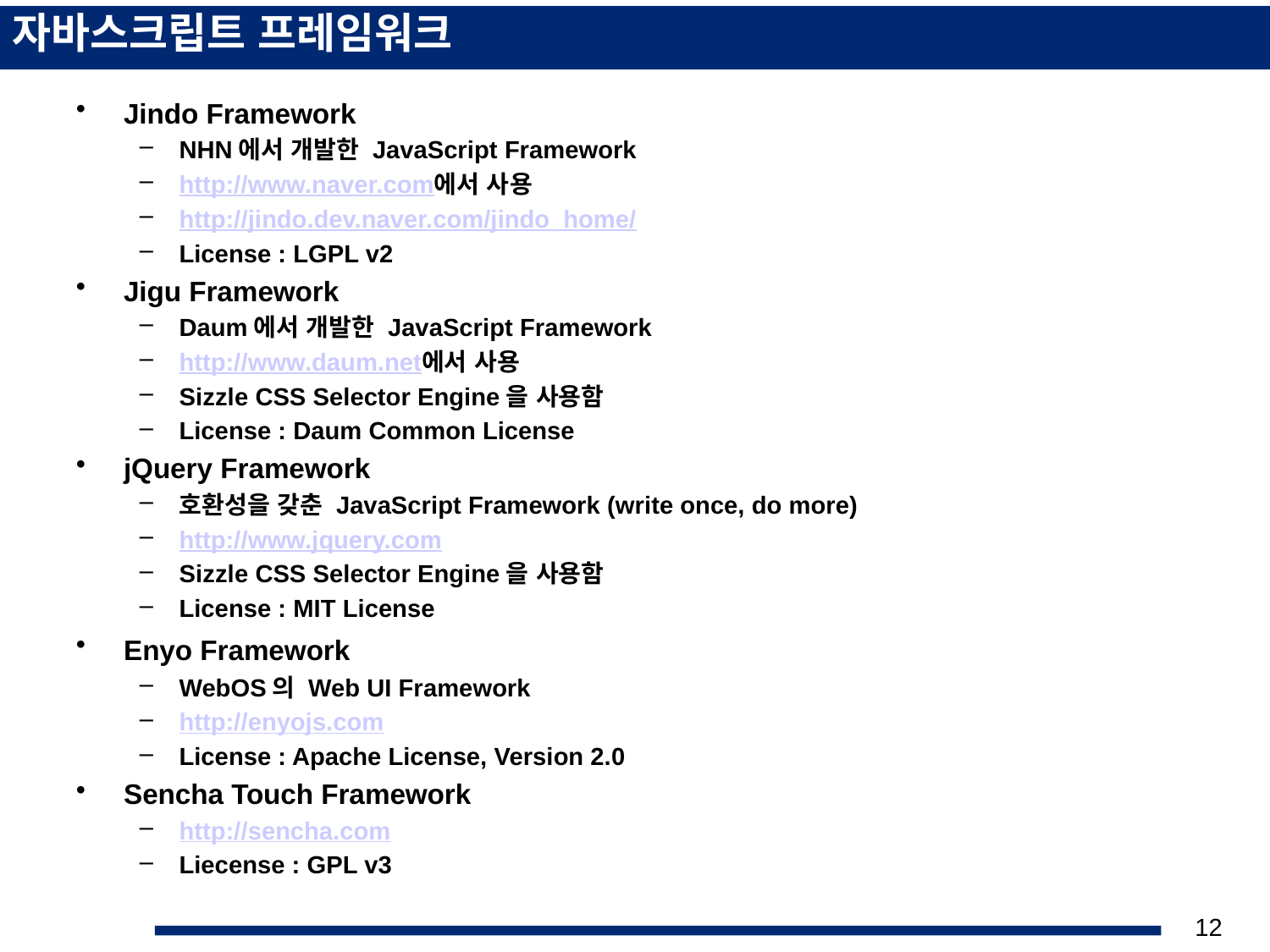

자바스크립트 프레임워크
Jindo Framework
NHN에서 개발한 JavaScript Framework
http://www.naver.com에서 사용
http://jindo.dev.naver.com/jindo_home/
License : LGPL v2
Jigu Framework
Daum에서 개발한 JavaScript Framework
http://www.daum.net에서 사용
Sizzle CSS Selector Engine을 사용함
License : Daum Common License
jQuery Framework
호환성을 갖춘 JavaScript Framework (write once, do more)
http://www.jquery.com
Sizzle CSS Selector Engine을 사용함
License : MIT License
Enyo Framework
WebOS의 Web UI Framework
http://enyojs.com
License : Apache License, Version 2.0
Sencha Touch Framework
http://sencha.com
Liecense : GPL v3